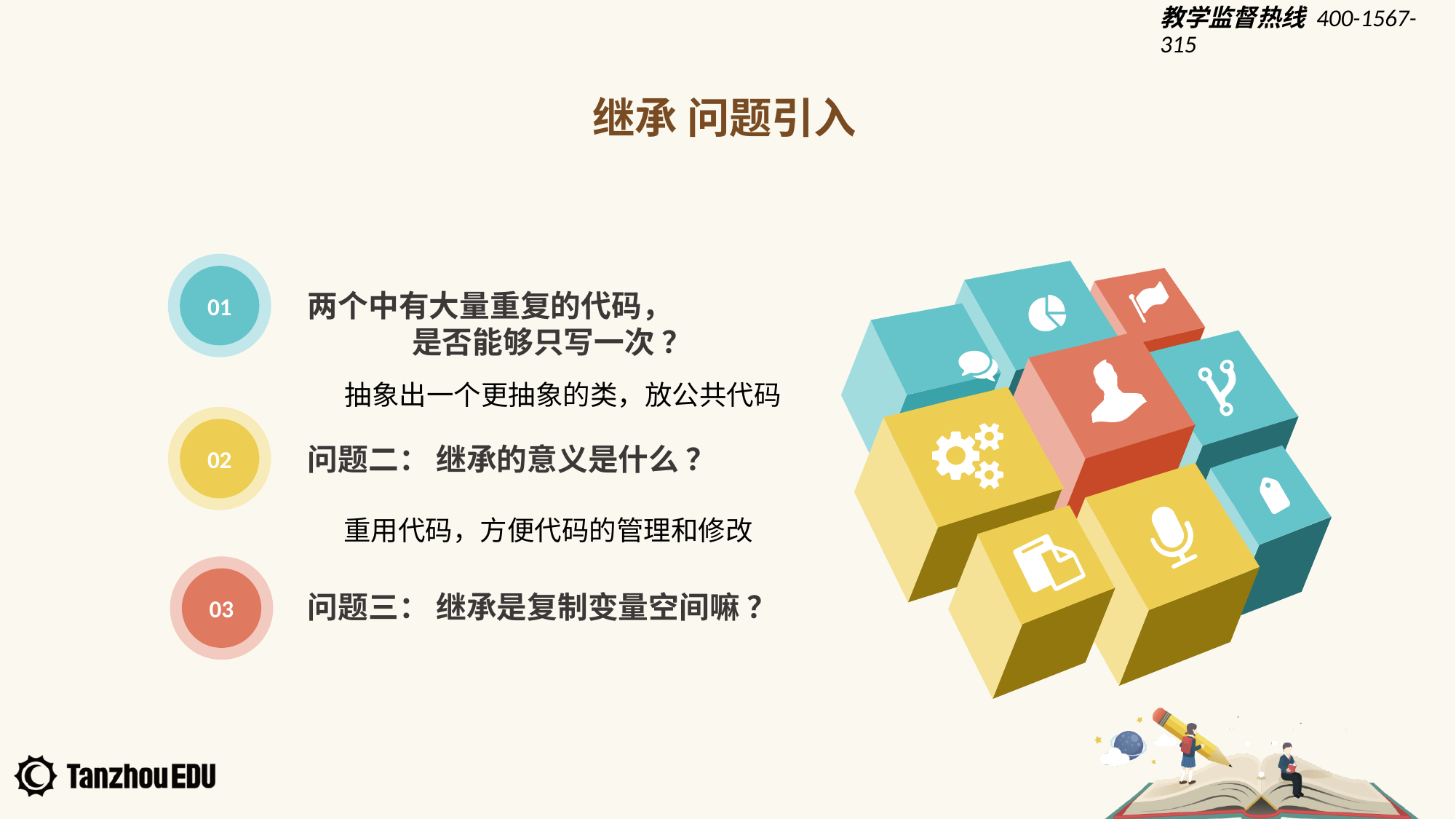

继承 问题引入

01

两个中有大量重复的代码，
              是否能够只写一次 ？

抽象出一个更抽象的类，放公共代码

02

问题二： 继承的意义是什么 ？

重用代码，方便代码的管理和修改

03
问题三： 继承是复制变量空间嘛 ？